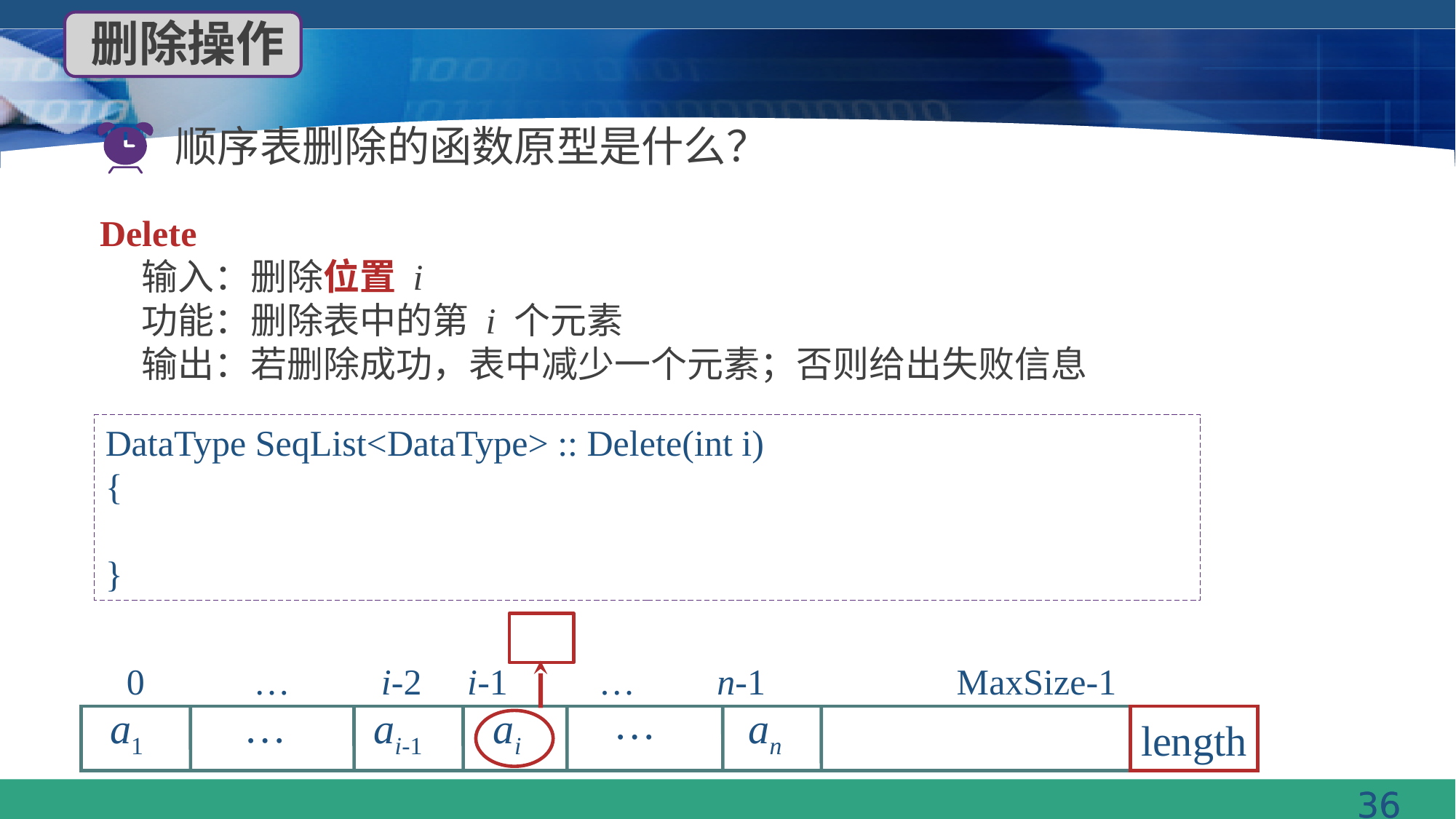

删除操作

顺序表删除的函数原型是什么？

Delete
    输入：删除位置 i
    功能：删除表中的第 i 个元素
    输出：若删除成功，表中减少一个元素；否则给出失败信息
DataType SeqList<DataType> :: Delete(int i)
{

}

   0            …          i-2     i-1          …         n-1                     MaxSize-1
…
…
 a1
 ai-1
  ai
 an

 length